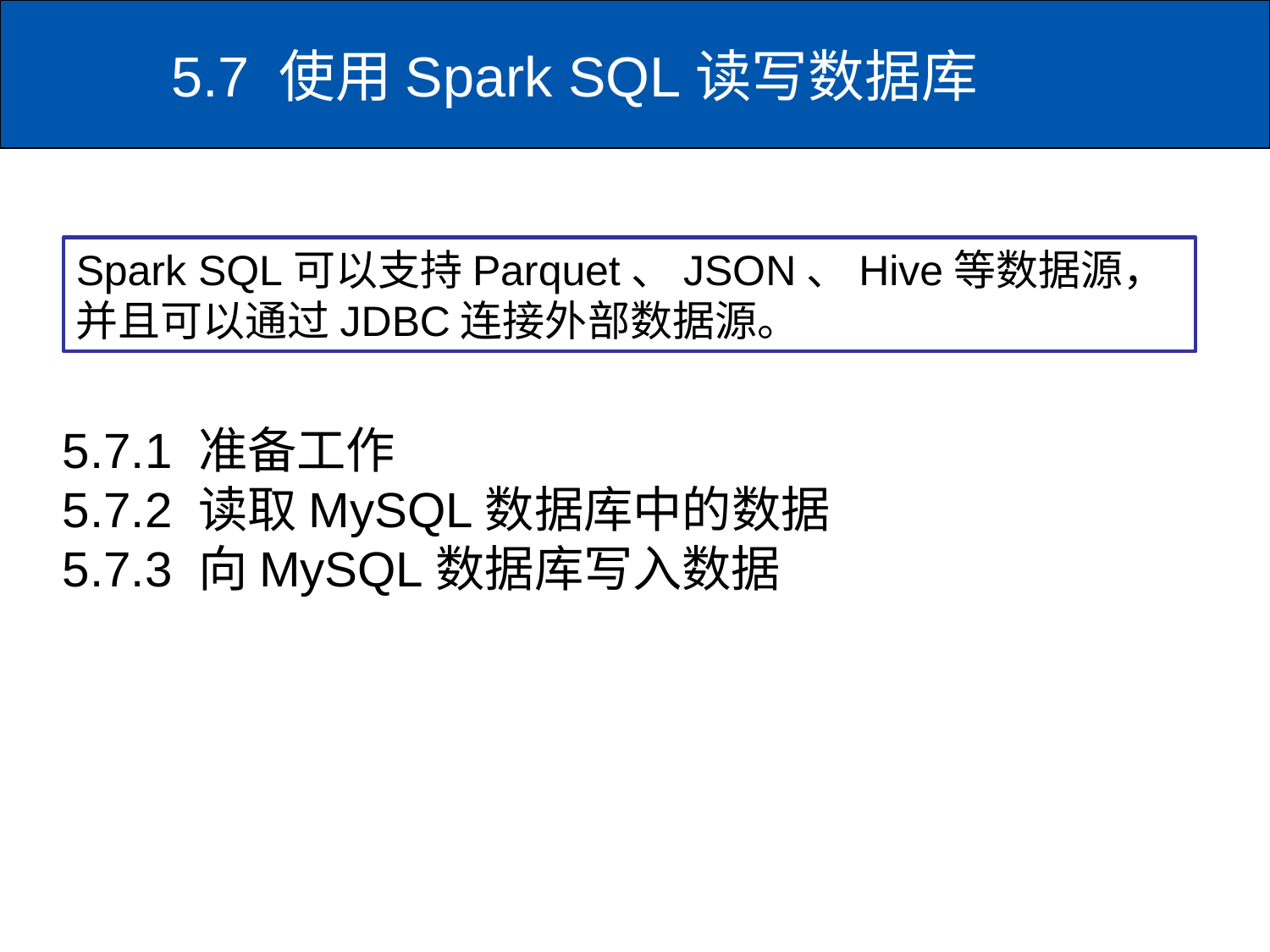

# 5.7 使用Spark SQL读写数据库
Spark SQL可以支持Parquet、JSON、Hive等数据源，并且可以通过JDBC连接外部数据源。
5.7.1 准备工作
5.7.2 读取MySQL数据库中的数据
5.7.3 向MySQL数据库写入数据